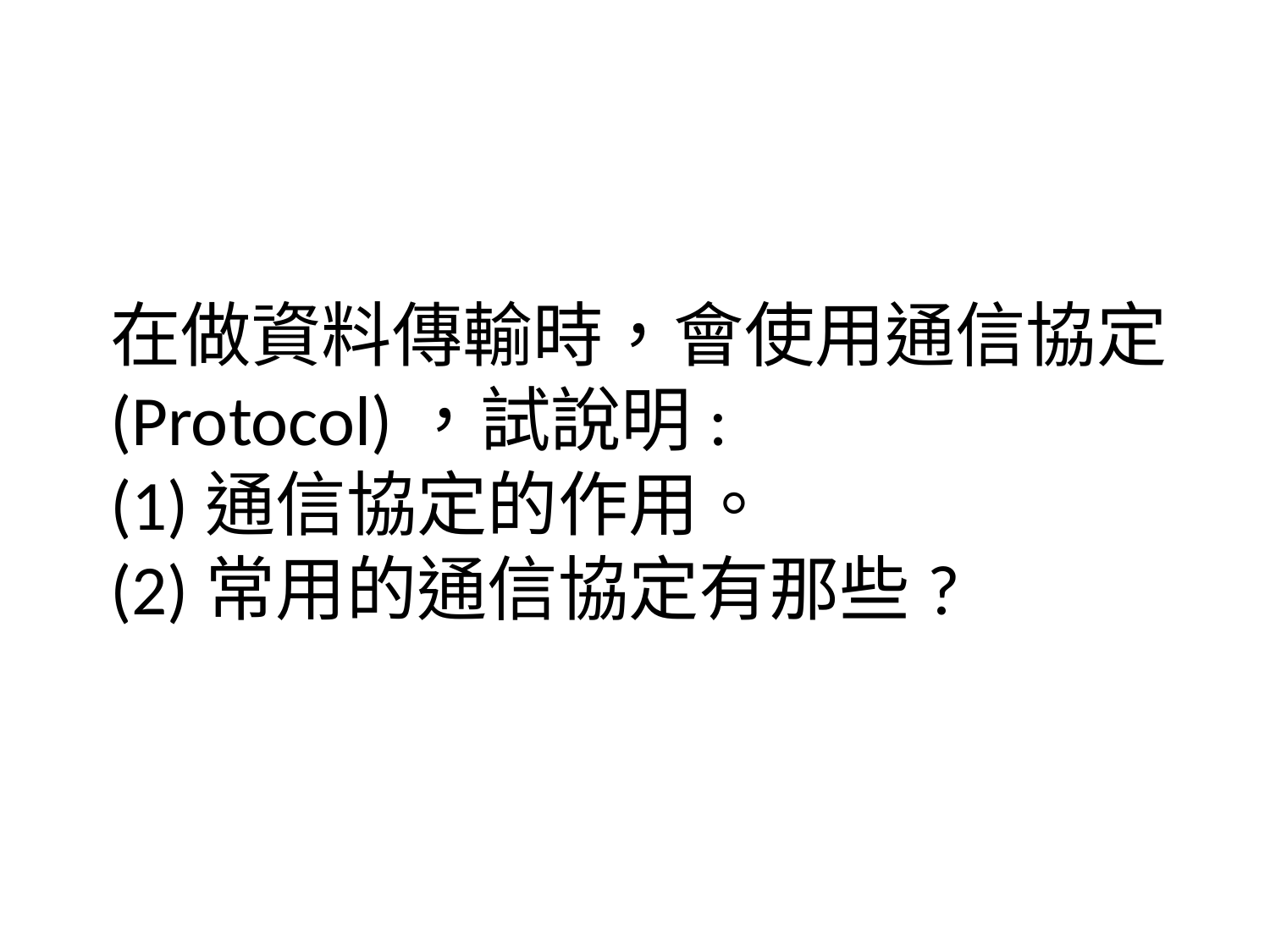

在做資料傳輸時，會使用通信協定(Protocol)，試說明:
(1)通信協定的作用。
(2)常用的通信協定有那些?